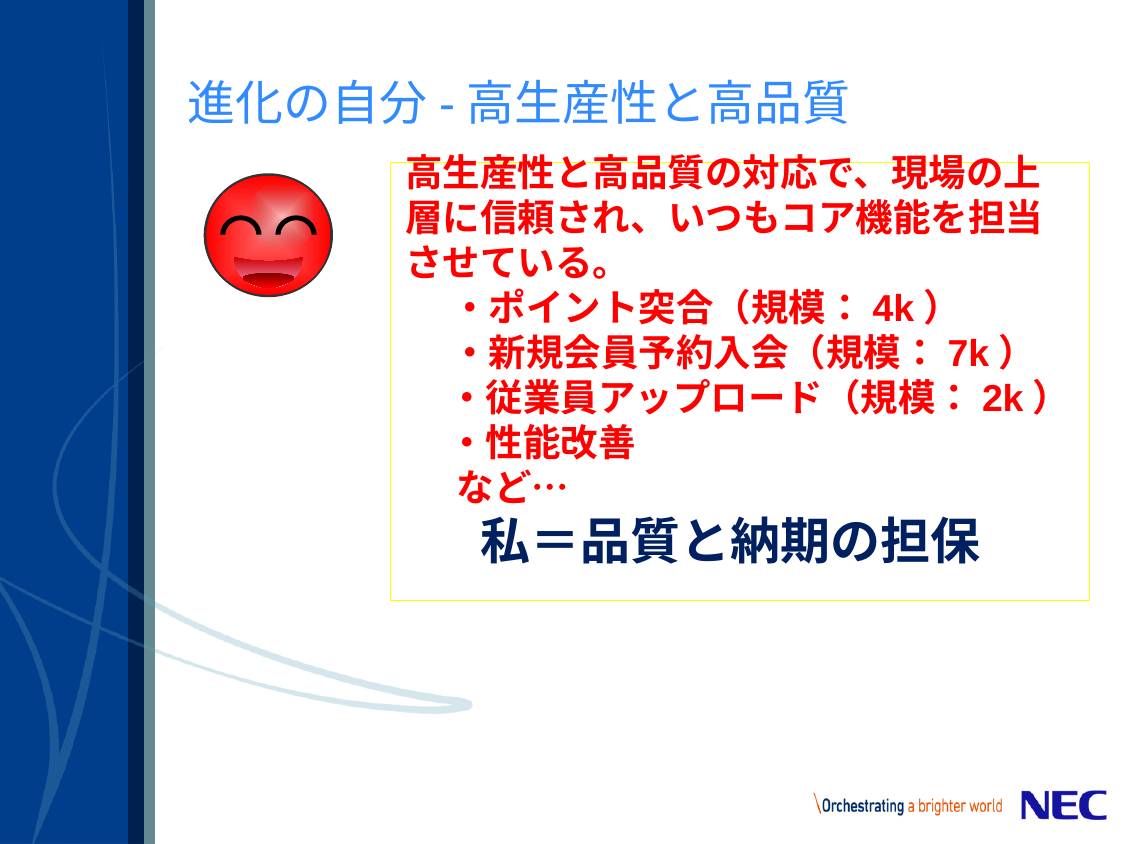

# 進化の自分-高生産性と高品質
高生産性と高品質の対応で、現場の上層に信頼され、いつもコア機能を担当させている。
　 ・ポイント突合（規模：4k）
　 ・新規会員予約入会（規模：7k）
    ・従業員アップロード（規模：2k）
    ・性能改善
     など…
　　私＝品質と納期の担保